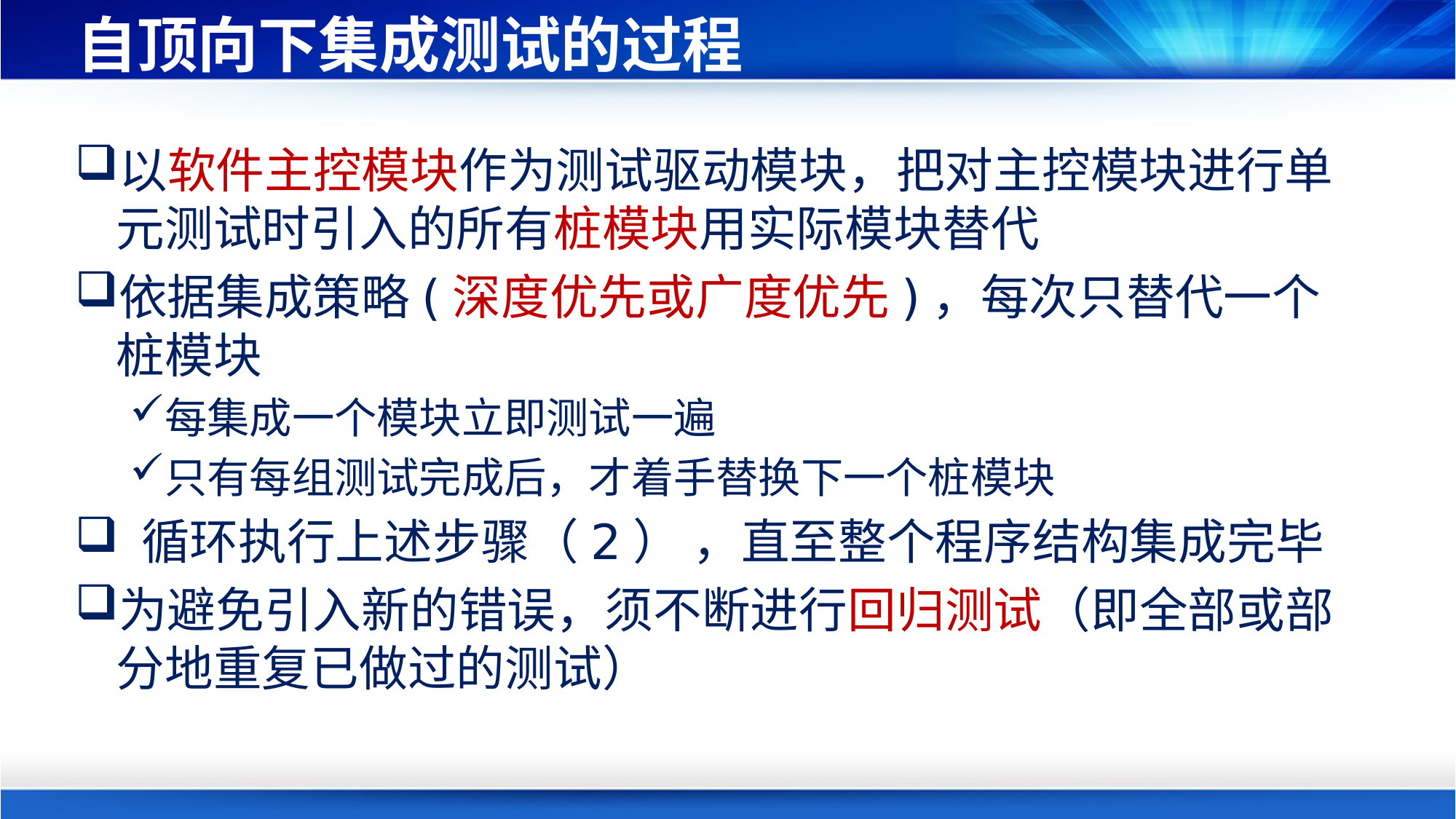

# 自顶向下集成测试的过程
以软件主控模块作为测试驱动模块，把对主控模块进行单元测试时引入的所有桩模块用实际模块替代
依据集成策略(深度优先或广度优先)，每次只替代一个桩模块
每集成一个模块立即测试一遍
只有每组测试完成后，才着手替换下一个桩模块
 循环执行上述步骤（2） ，直至整个程序结构集成完毕
为避免引入新的错误，须不断进行回归测试（即全部或部分地重复已做过的测试）